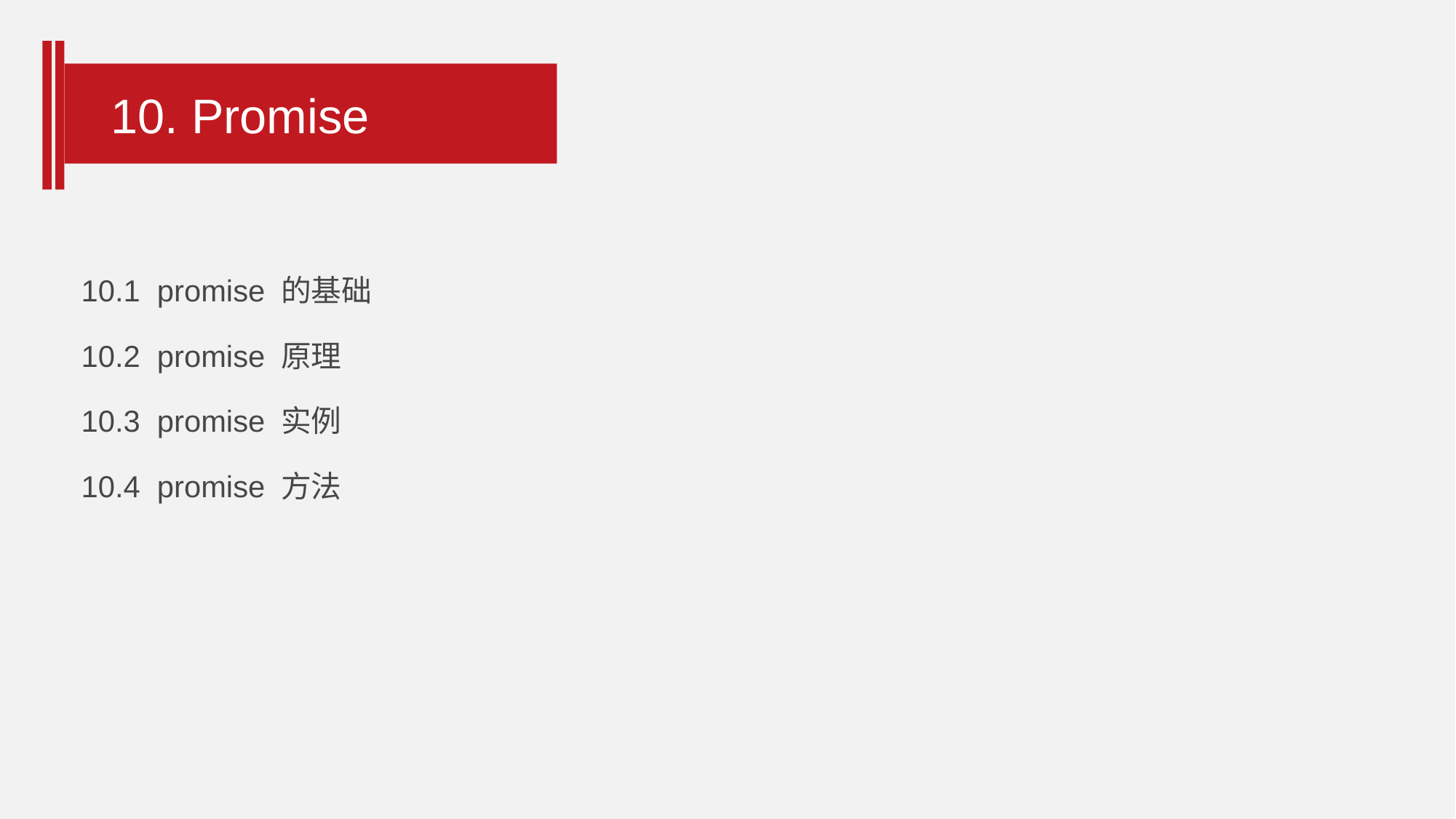

# 10. Promise
10.1  promise 的基础
10.2  promise 原理
10.3  promise 实例
10.4  promise 方法